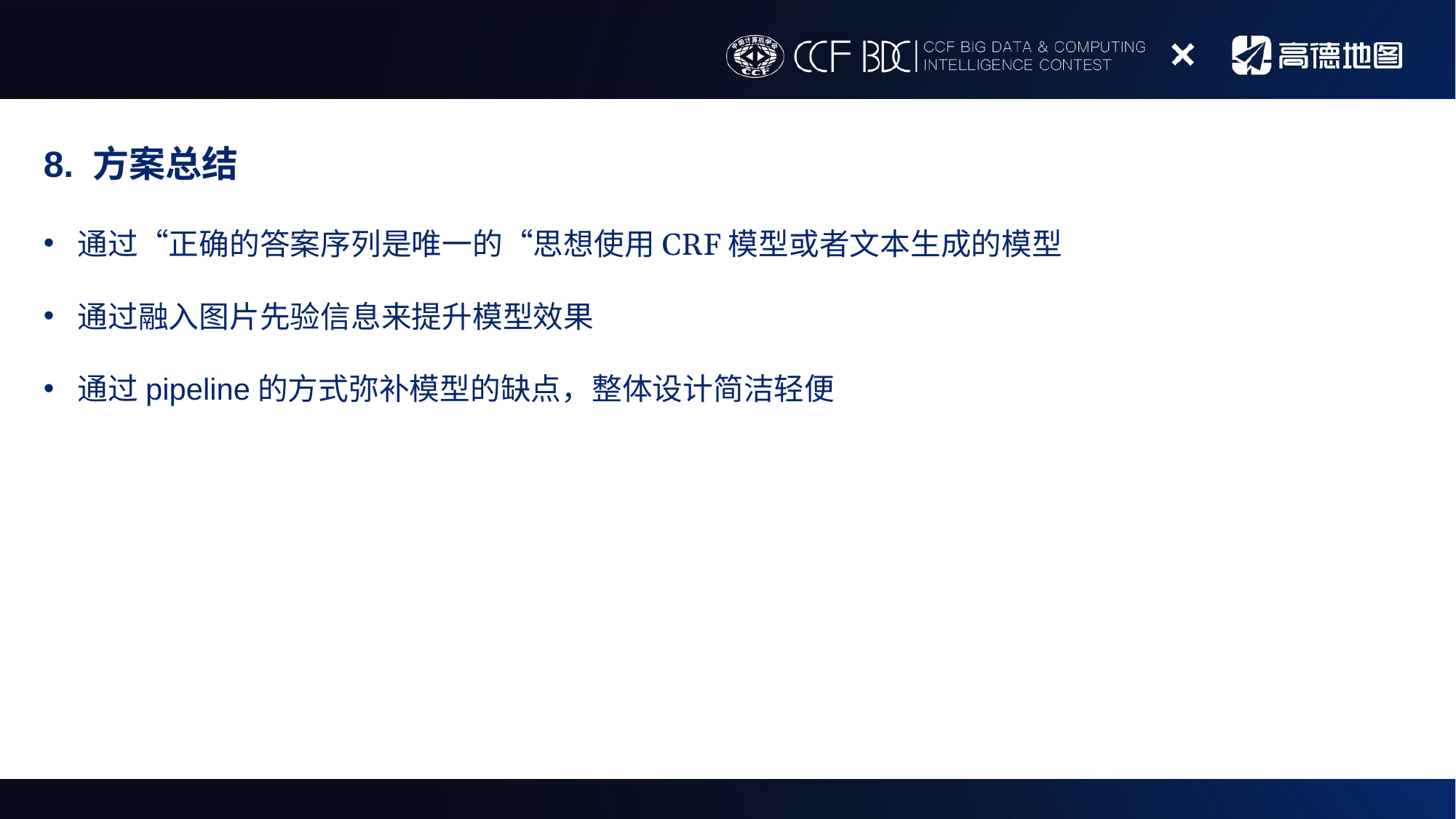

8. 方案总结
通过“正确的答案序列是唯一的“思想使用CRF模型或者文本生成的模型

通过融入图片先验信息来提升模型效果

通过pipeline的方式弥补模型的缺点，整体设计简洁轻便